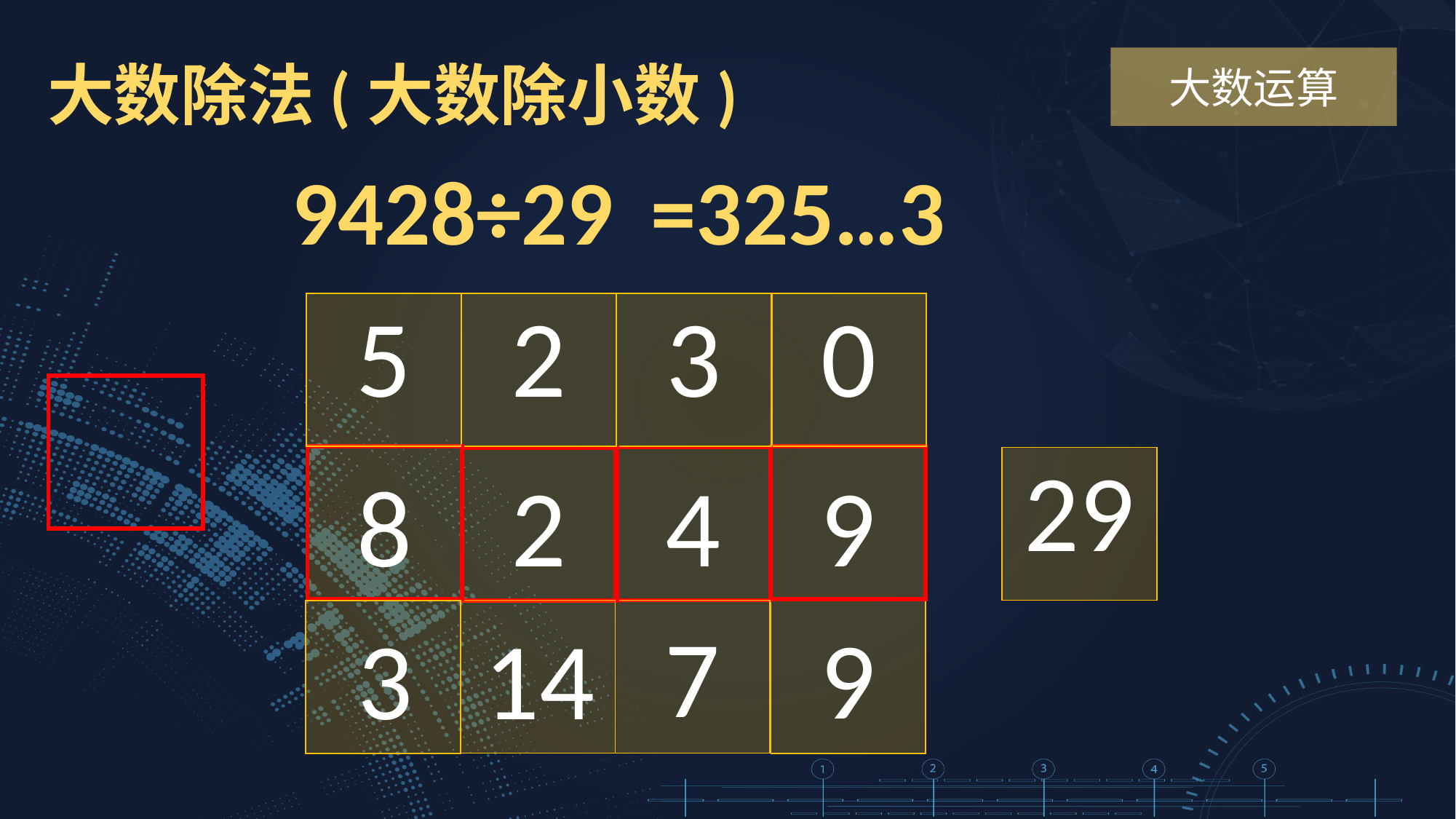

大数除法(大数除小数)
大数运算
9428÷29
=325…3
| 5 |
| --- |
| 2 |
| --- |
| 0 |
| --- |
| 3 |
| --- |
|  |
| --- |
|  |
| --- |
|  |
| --- |
|  |  |  |  |
| --- | --- | --- | --- |
|  |
| --- |
| 29 |
| --- |
|  |
| --- |
8
2
4
9
|  |
| --- |
|  |
| --- |
|  |
| --- |
|  |
| --- |
7
9
14
3